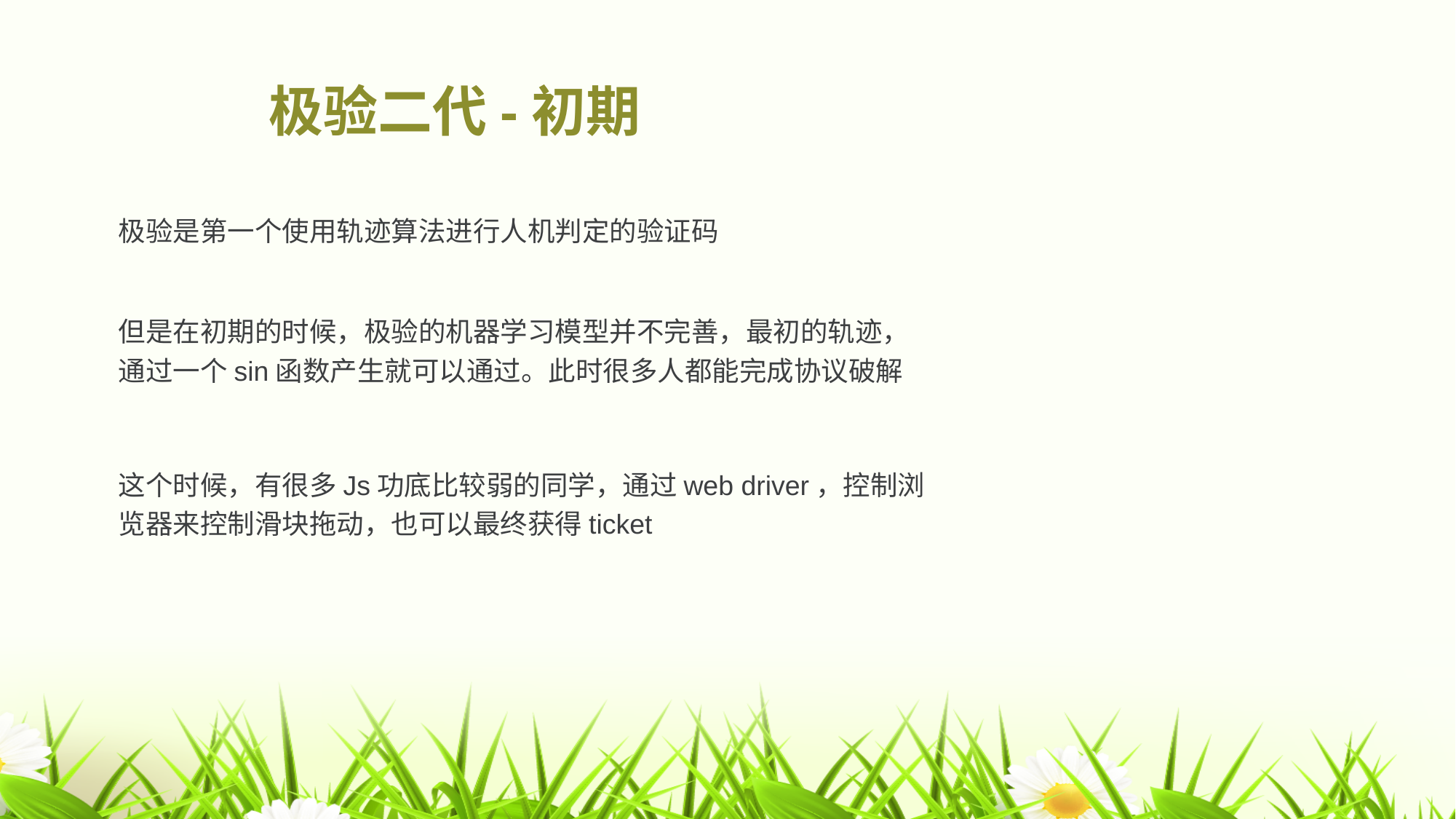

极验二代-初期
极验是第一个使用轨迹算法进行人机判定的验证码
但是在初期的时候，极验的机器学习模型并不完善，最初的轨迹，通过一个sin函数产生就可以通过。此时很多人都能完成协议破解
这个时候，有很多Js功底比较弱的同学，通过web driver，控制浏览器来控制滑块拖动，也可以最终获得ticket